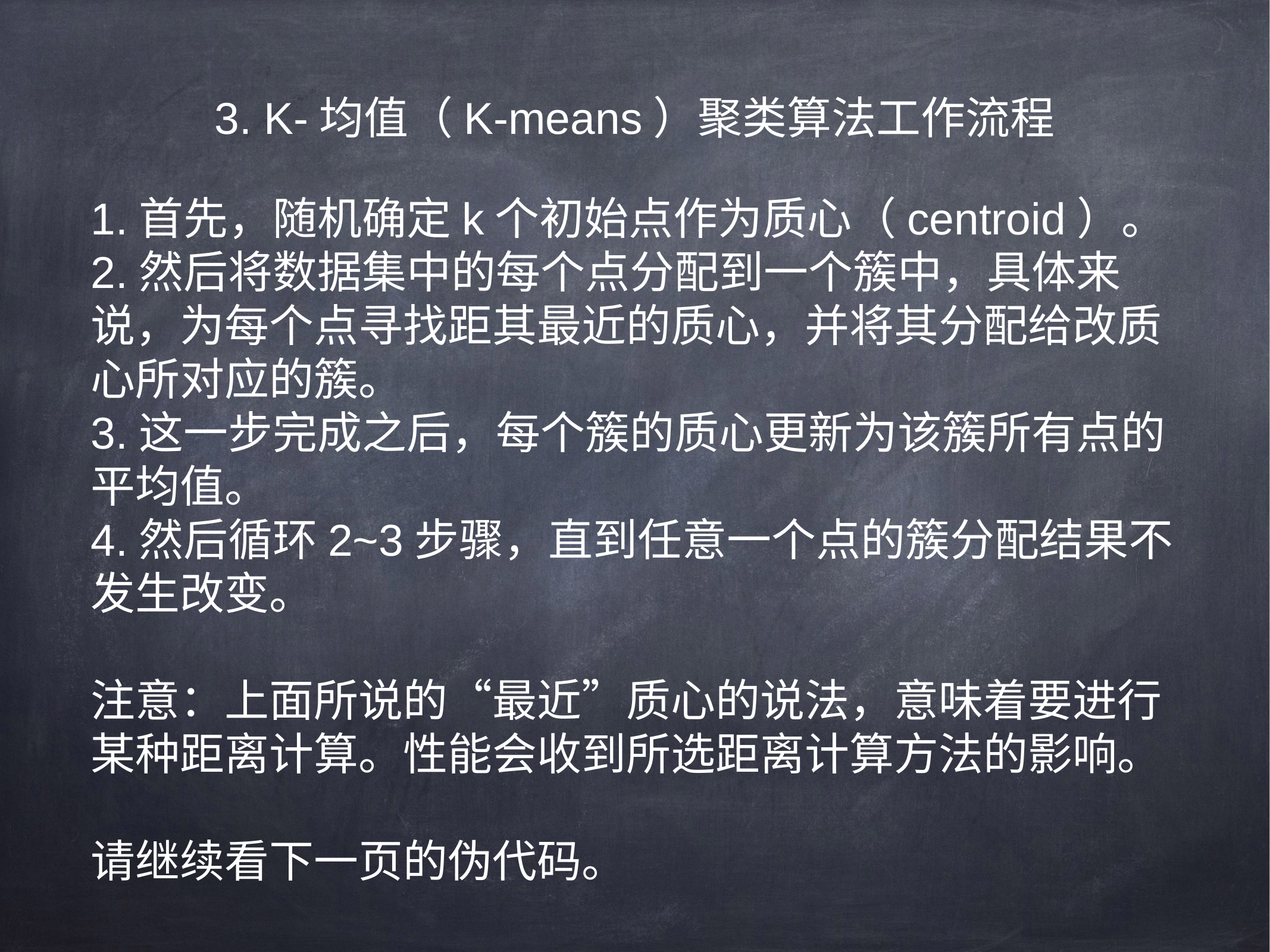

3. K-均值（K-means）聚类算法工作流程
1.首先，随机确定k个初始点作为质心（centroid）。
2.然后将数据集中的每个点分配到一个簇中，具体来说，为每个点寻找距其最近的质心，并将其分配给改质心所对应的簇。
3.这一步完成之后，每个簇的质心更新为该簇所有点的平均值。
4.然后循环2~3步骤，直到任意一个点的簇分配结果不发生改变。

注意：上面所说的“最近”质心的说法，意味着要进行某种距离计算。性能会收到所选距离计算方法的影响。

请继续看下一页的伪代码。